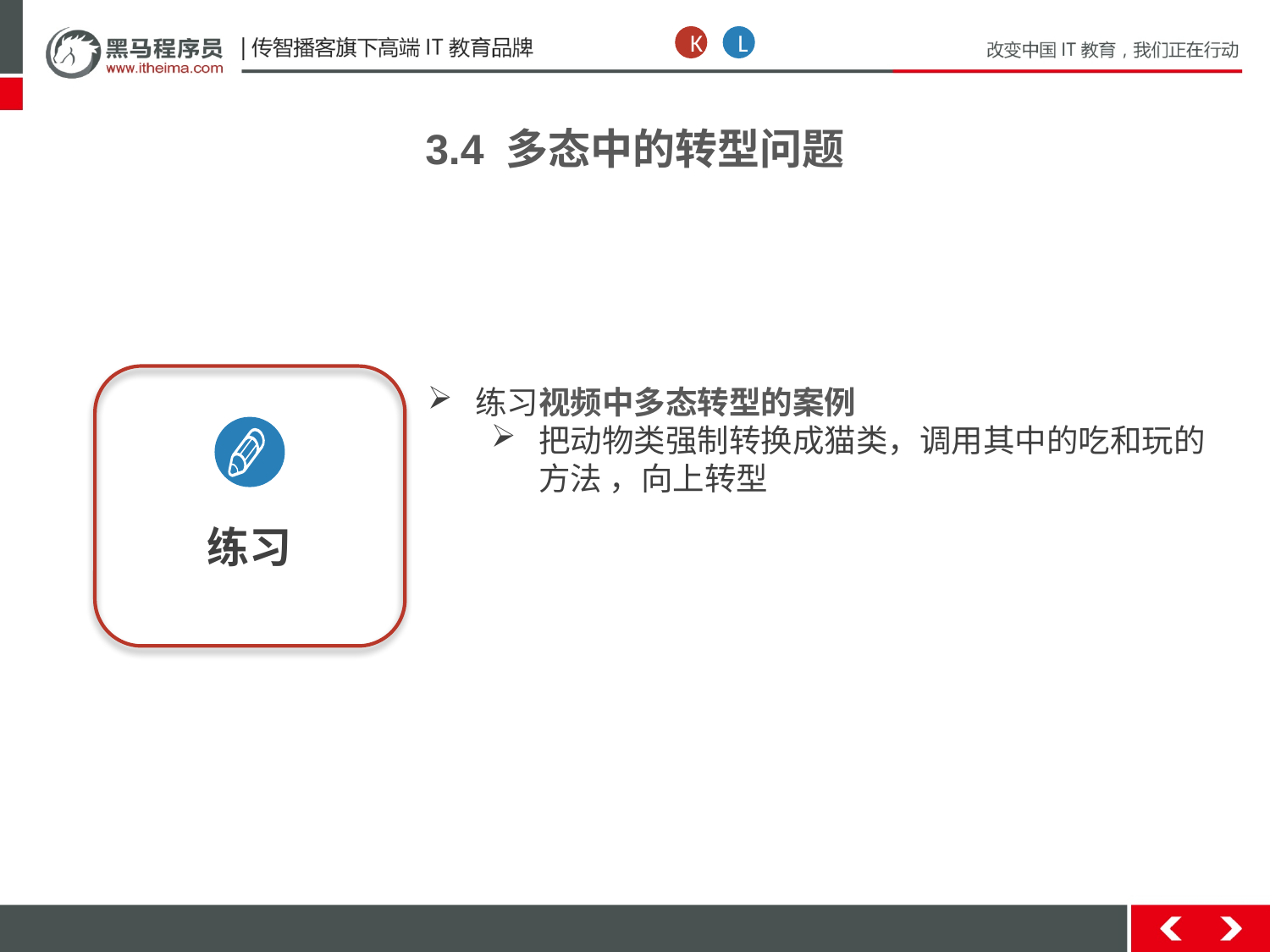

K
L
3.4 多态中的转型问题

练习
练习视频中多态转型的案例
把动物类强制转换成猫类，调用其中的吃和玩的方法 ，向上转型